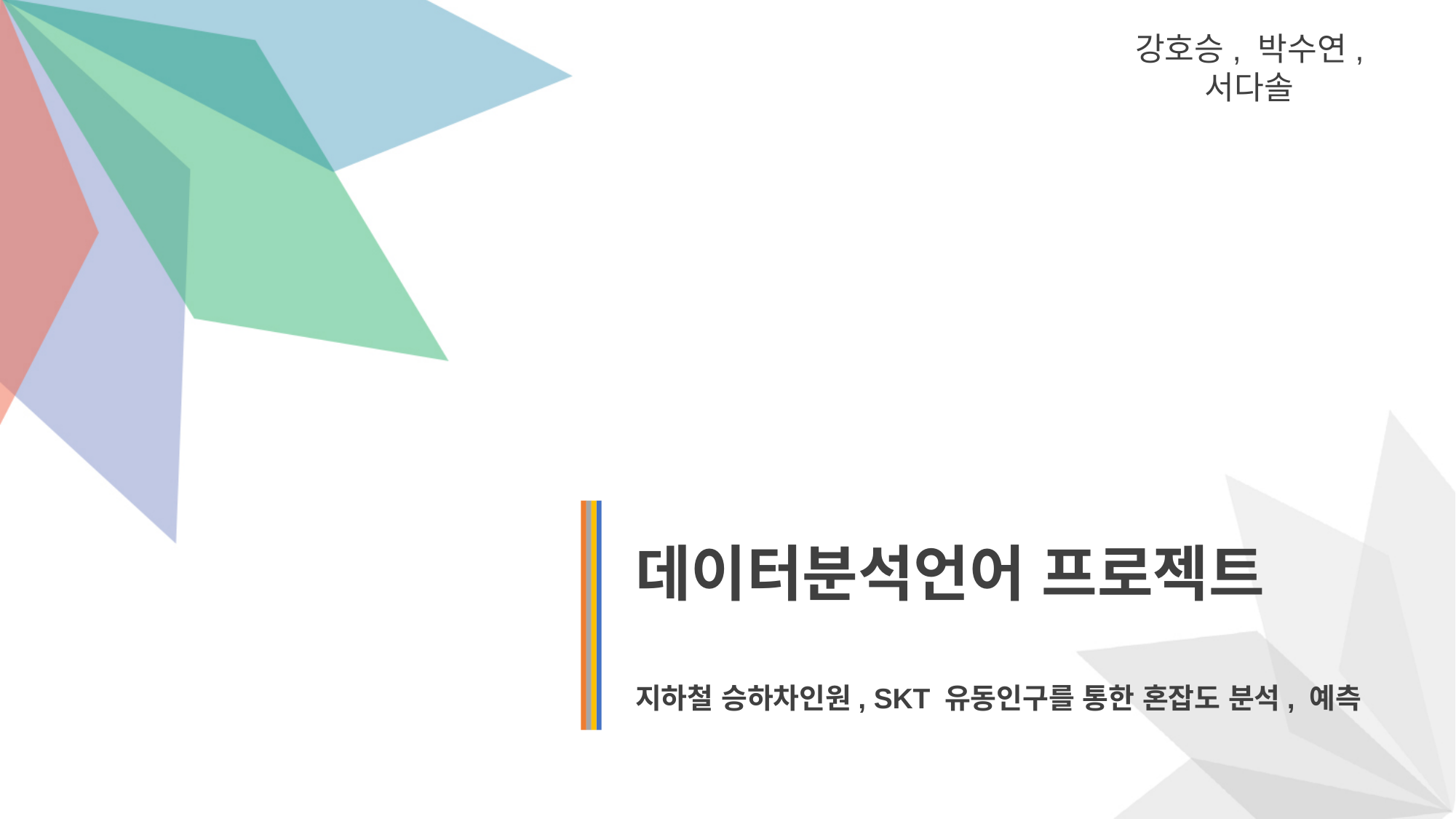

강호승, 박수연, 서다솔
데이터분석언어 프로젝트

지하철 승하차인원, SKT 유동인구를 통한 혼잡도 분석, 예측